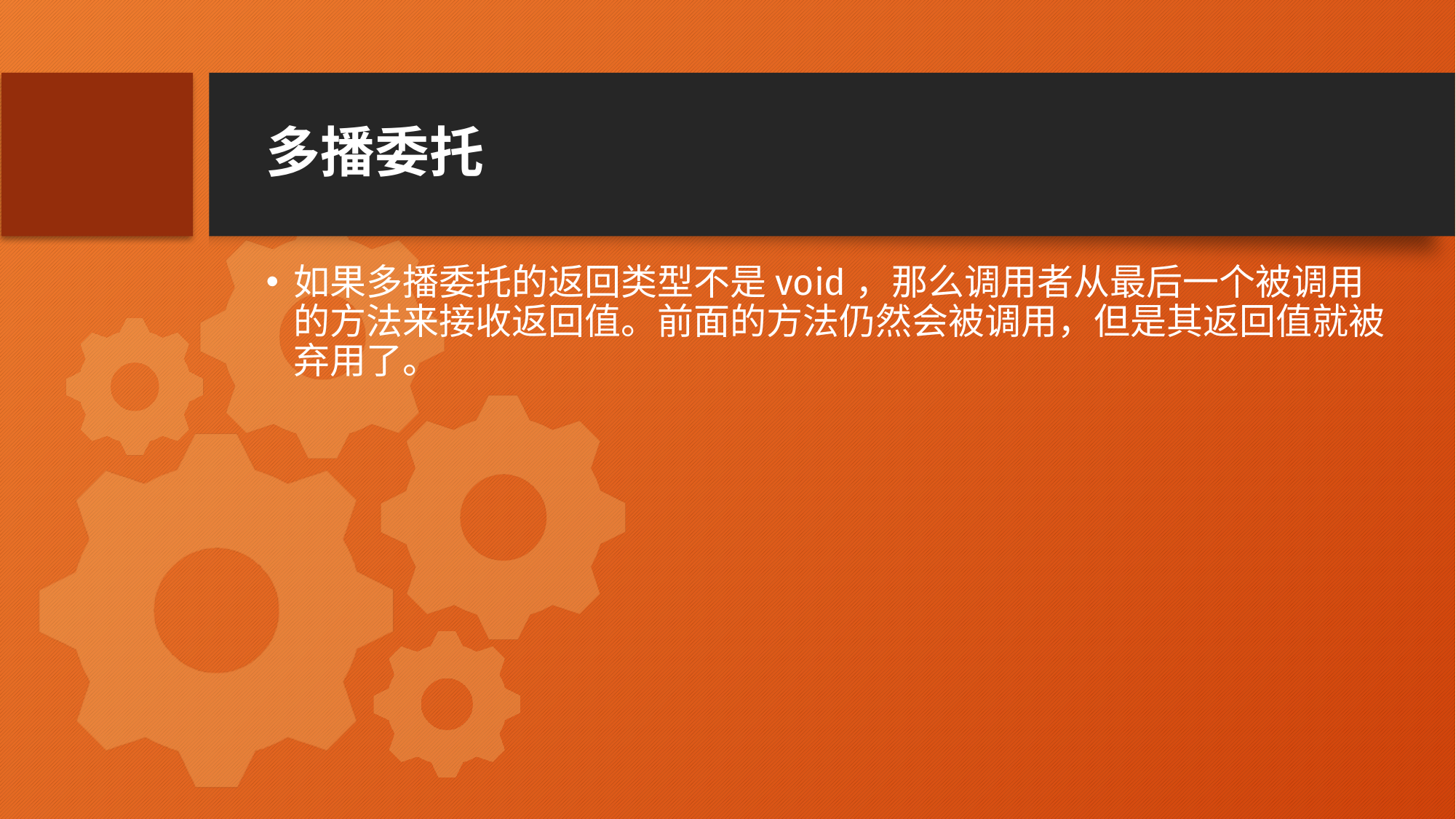

# 多播委托
如果多播委托的返回类型不是void，那么调用者从最后一个被调用的方法来接收返回值。前面的方法仍然会被调用，但是其返回值就被弃用了。